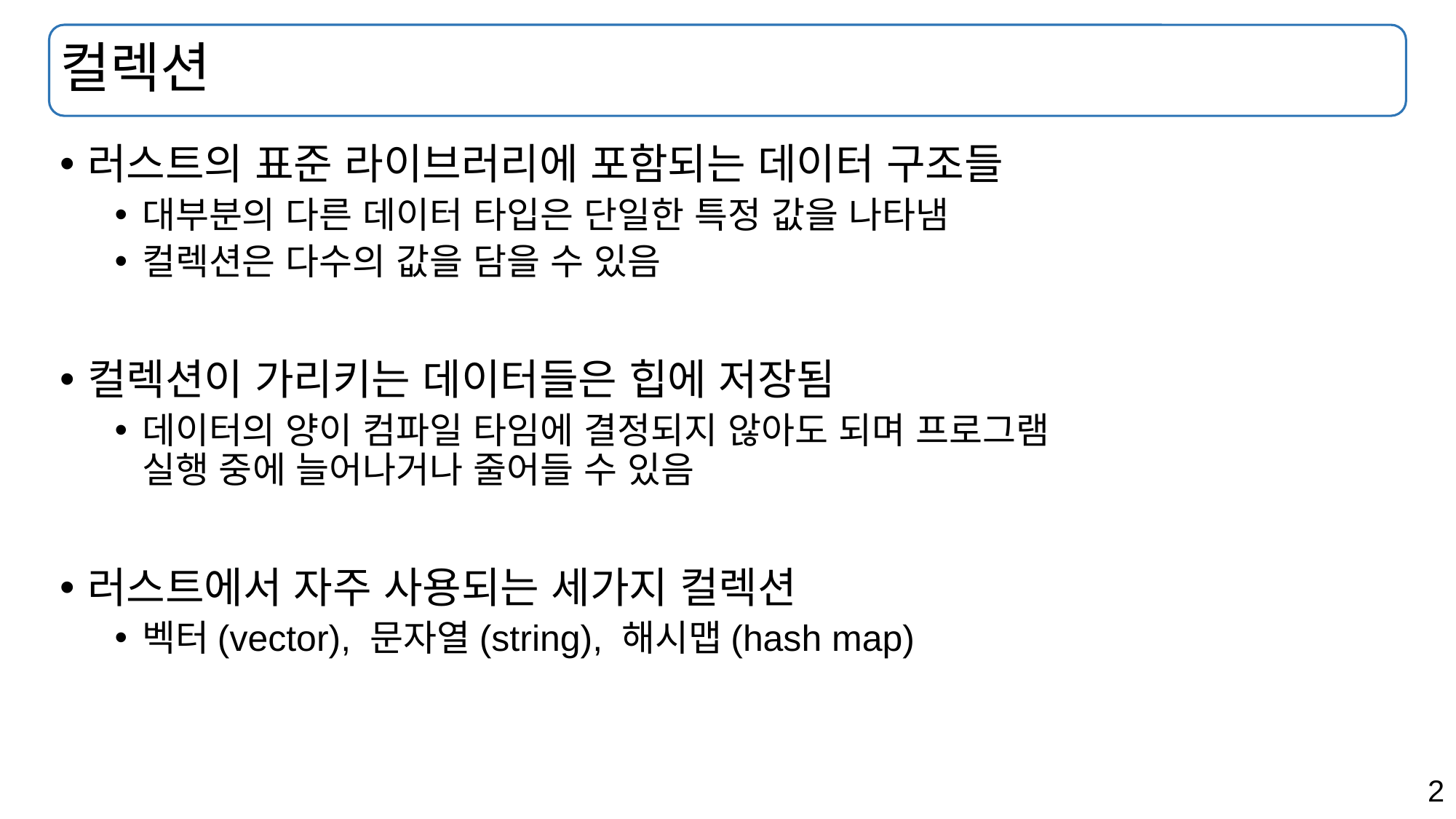

# 컬렉션
러스트의 표준 라이브러리에 포함되는 데이터 구조들
대부분의 다른 데이터 타입은 단일한 특정 값을 나타냄
컬렉션은 다수의 값을 담을 수 있음

컬렉션이 가리키는 데이터들은 힙에 저장됨
데이터의 양이 컴파일 타임에 결정되지 않아도 되며 프로그램 			실행 중에 늘어나거나 줄어들 수 있음

러스트에서 자주 사용되는 세가지 컬렉션
벡터(vector), 문자열(string), 해시맵(hash map)